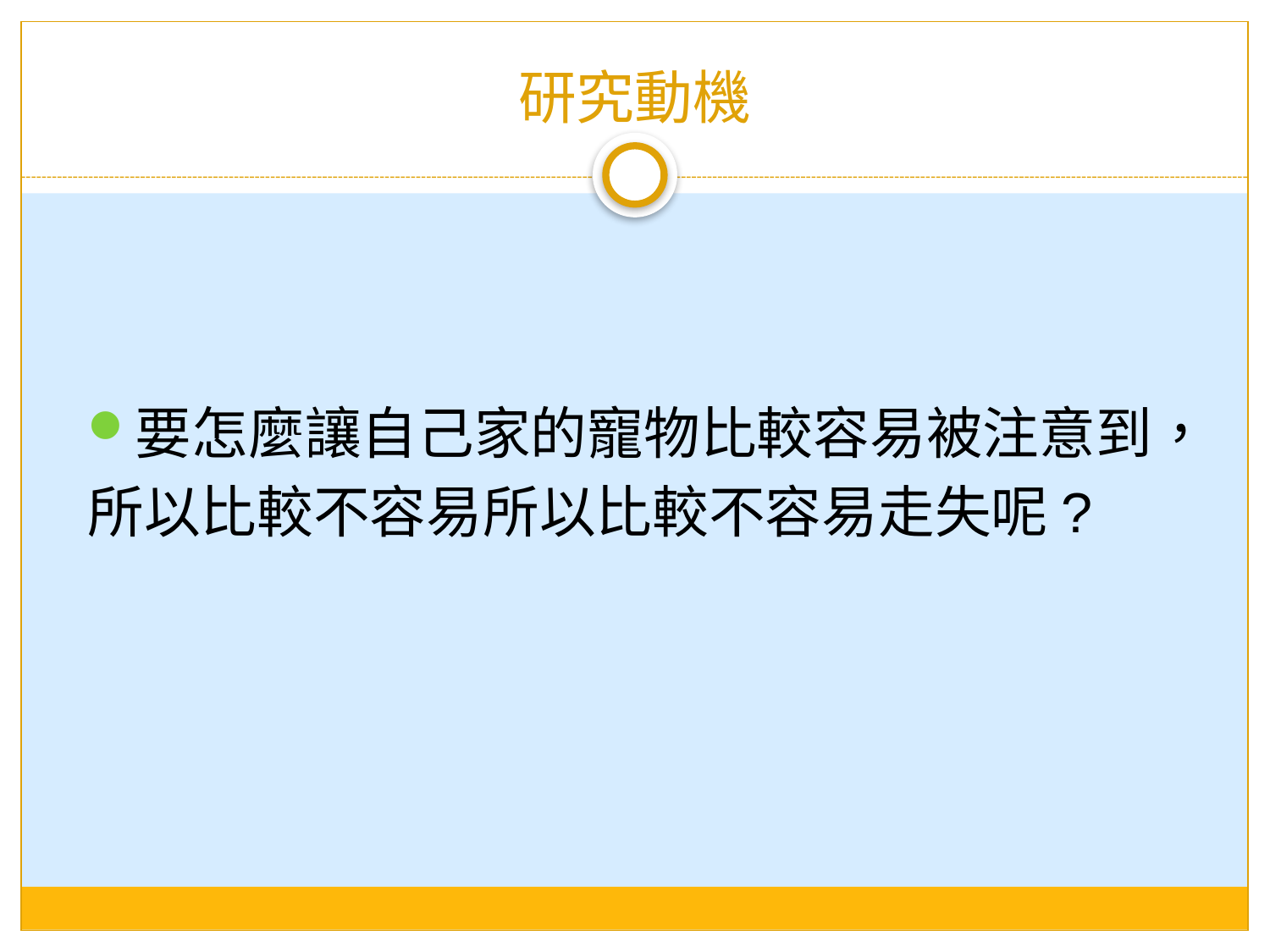

# 研究動機
要怎麼讓自己家的寵物比較容易被注意到，
所以比較不容易所以比較不容易走失呢?